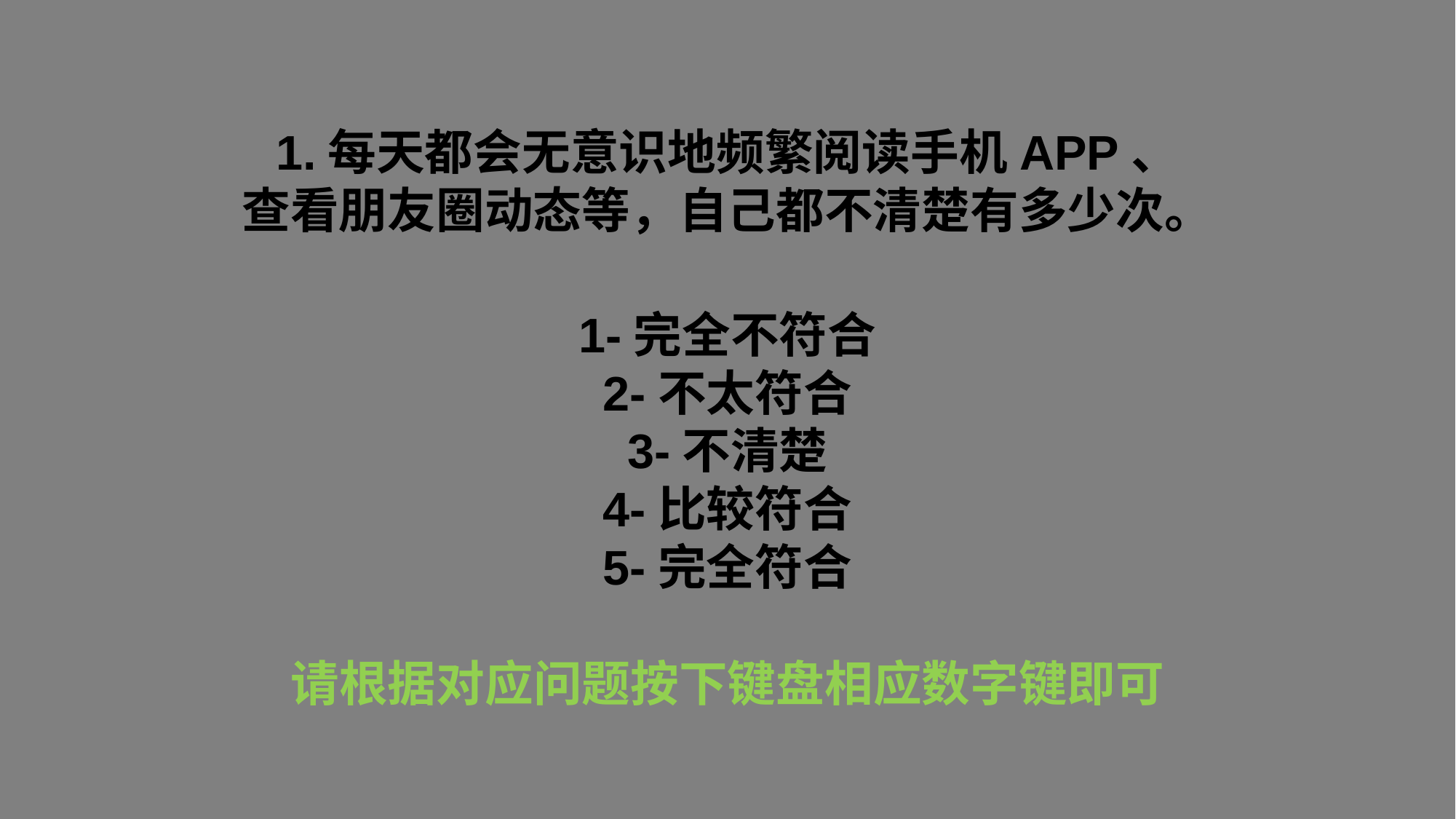

1.每天都会无意识地频繁阅读手机APP、
查看朋友圈动态等，自己都不清楚有多少次。
1-完全不符合
2-不太符合
3-不清楚
4-比较符合
5-完全符合

请根据对应问题按下键盘相应数字键即可